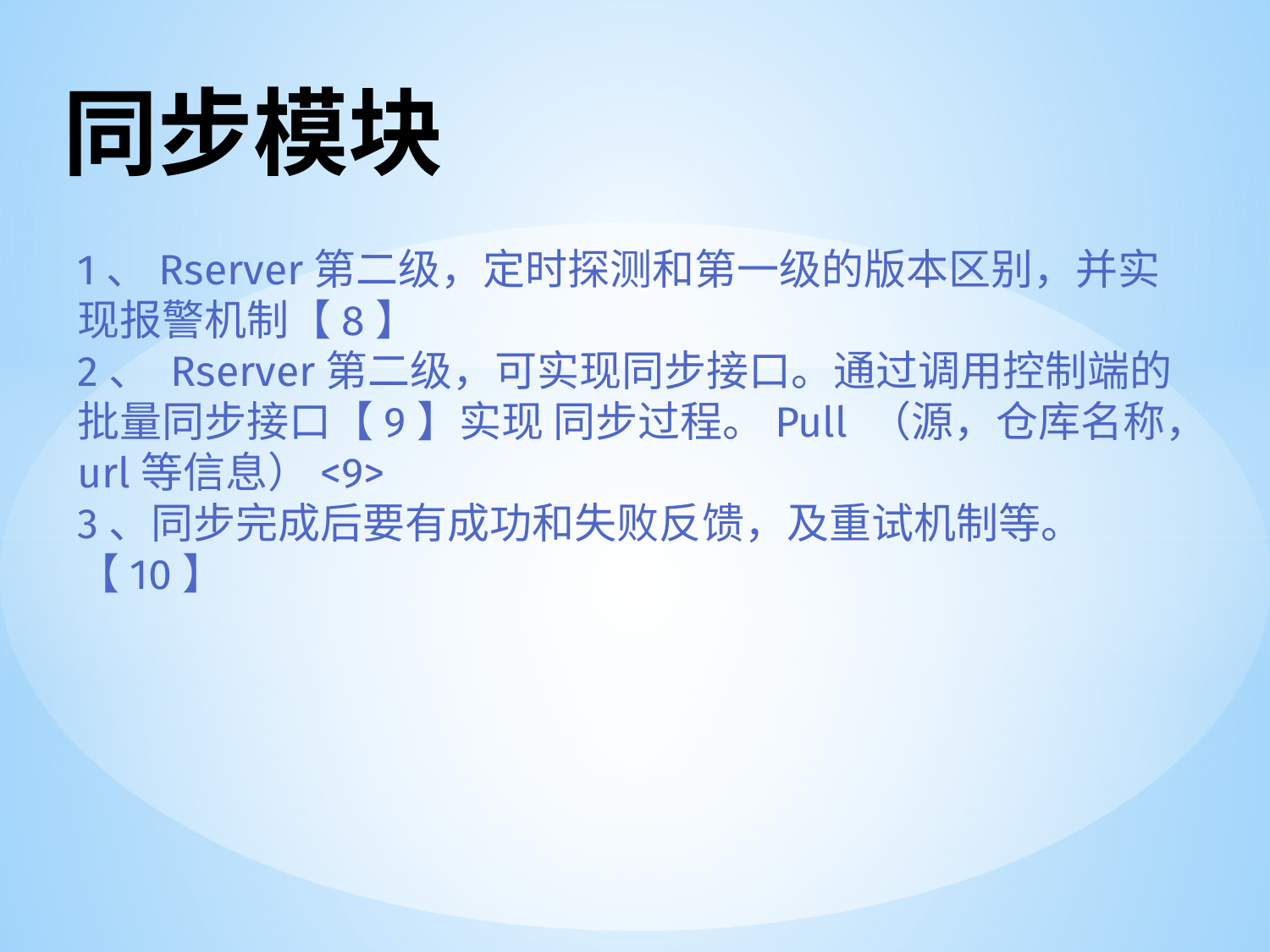

# 同步模块
1、Rserver第二级，定时探测和第一级的版本区别，并实现报警机制【8】
2、 Rserver第二级，可实现同步接口。通过调用控制端的批量同步接口【9】实现 同步过程。Pull （源，仓库名称，url等信息）<9>
3、同步完成后要有成功和失败反馈，及重试机制等。 【10】